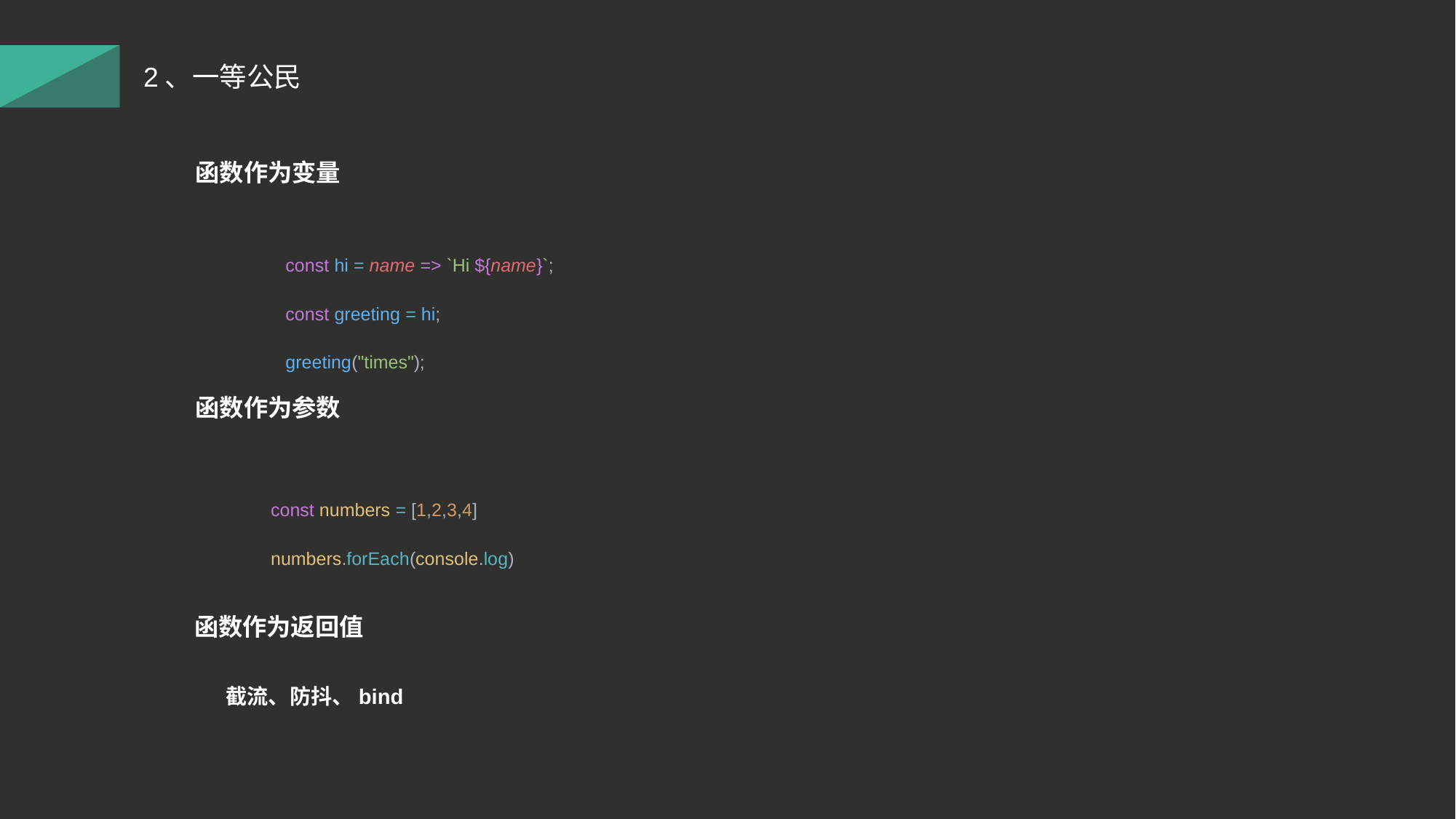

2、一等公民
函数作为变量
const hi = name => `Hi ${name}`;
const greeting = hi;
greeting("times");
函数作为参数
const numbers = [1,2,3,4]
numbers.forEach(console.log)
函数作为返回值
截流、防抖、bind